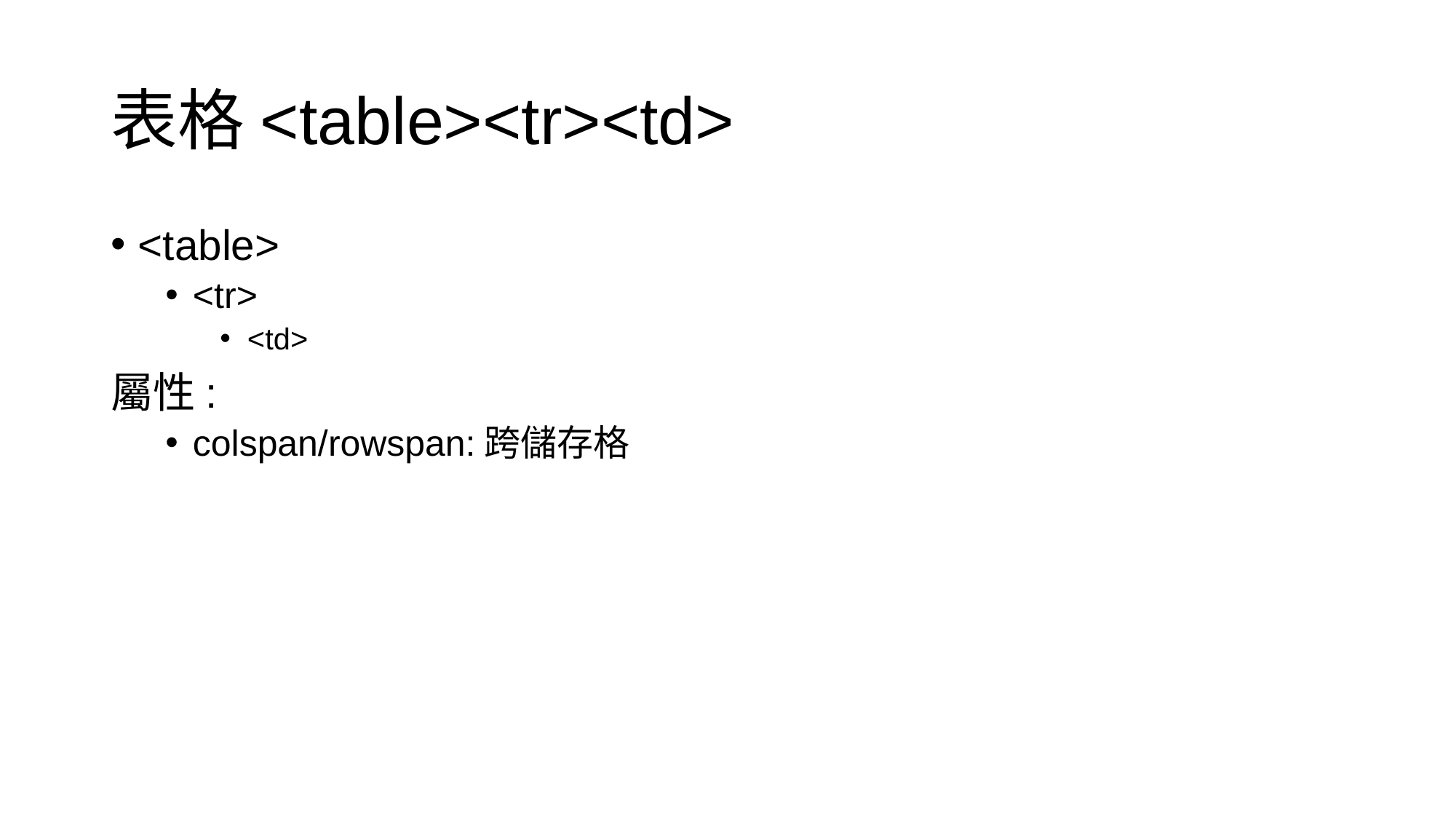

# 表格<table><tr><td>
<table>
<tr>
<td>
屬性:
colspan/rowspan:跨儲存格